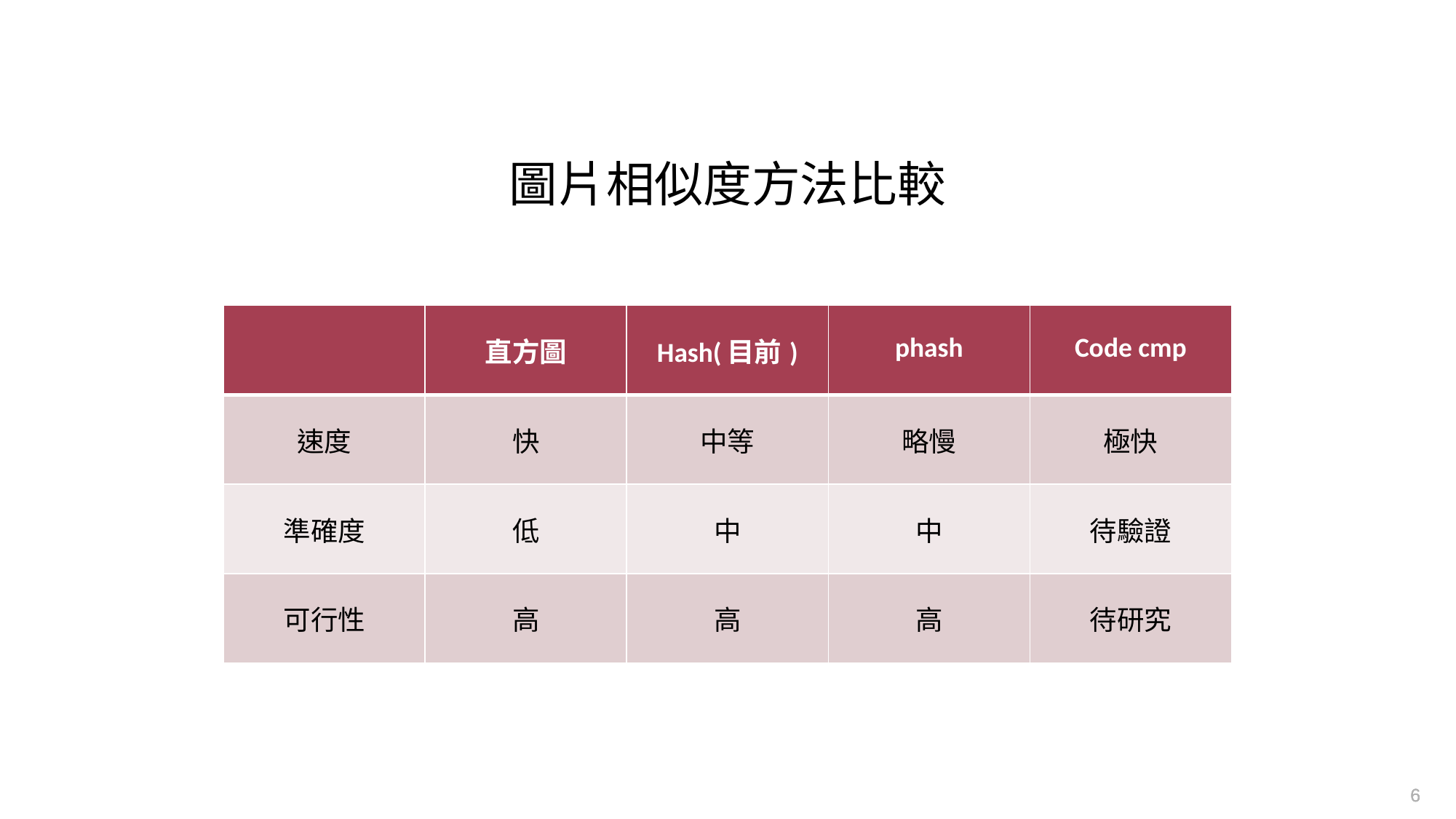

# 圖片相似度方法比較
|  | 直方圖 | Hash(目前) | phash | Code cmp |
| --- | --- | --- | --- | --- |
| 速度 | 快 | 中等 | 略慢 | 極快 |
| 準確度 | 低 | 中 | 中 | 待驗證 |
| 可行性 | 高 | 高 | 高 | 待研究 |
6